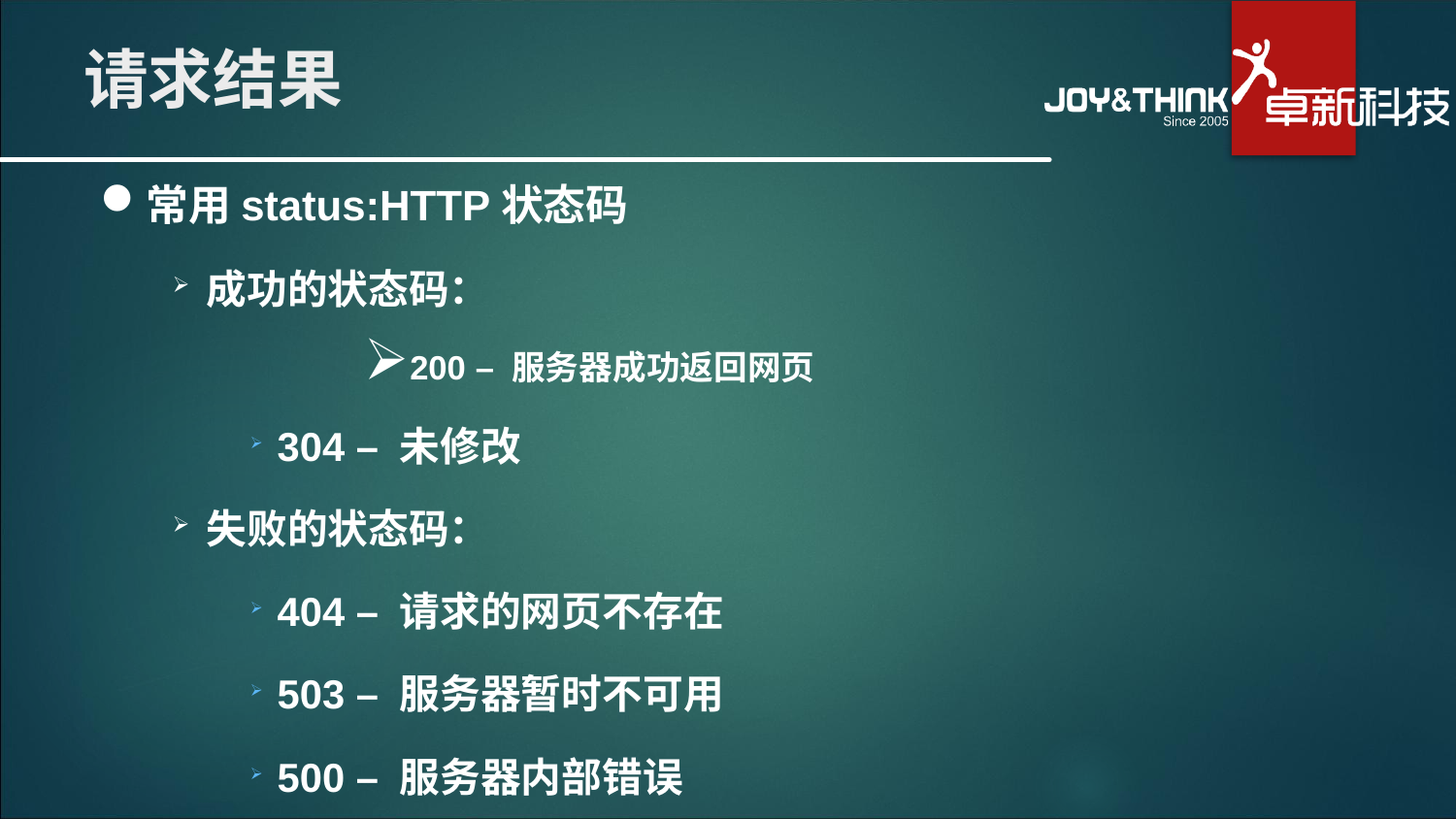

# 请求结果
常用status:HTTP状态码
成功的状态码：
200 – 服务器成功返回网页
304 – 未修改
失败的状态码：
404 – 请求的网页不存在
503 – 服务器暂时不可用
500 – 服务器内部错误